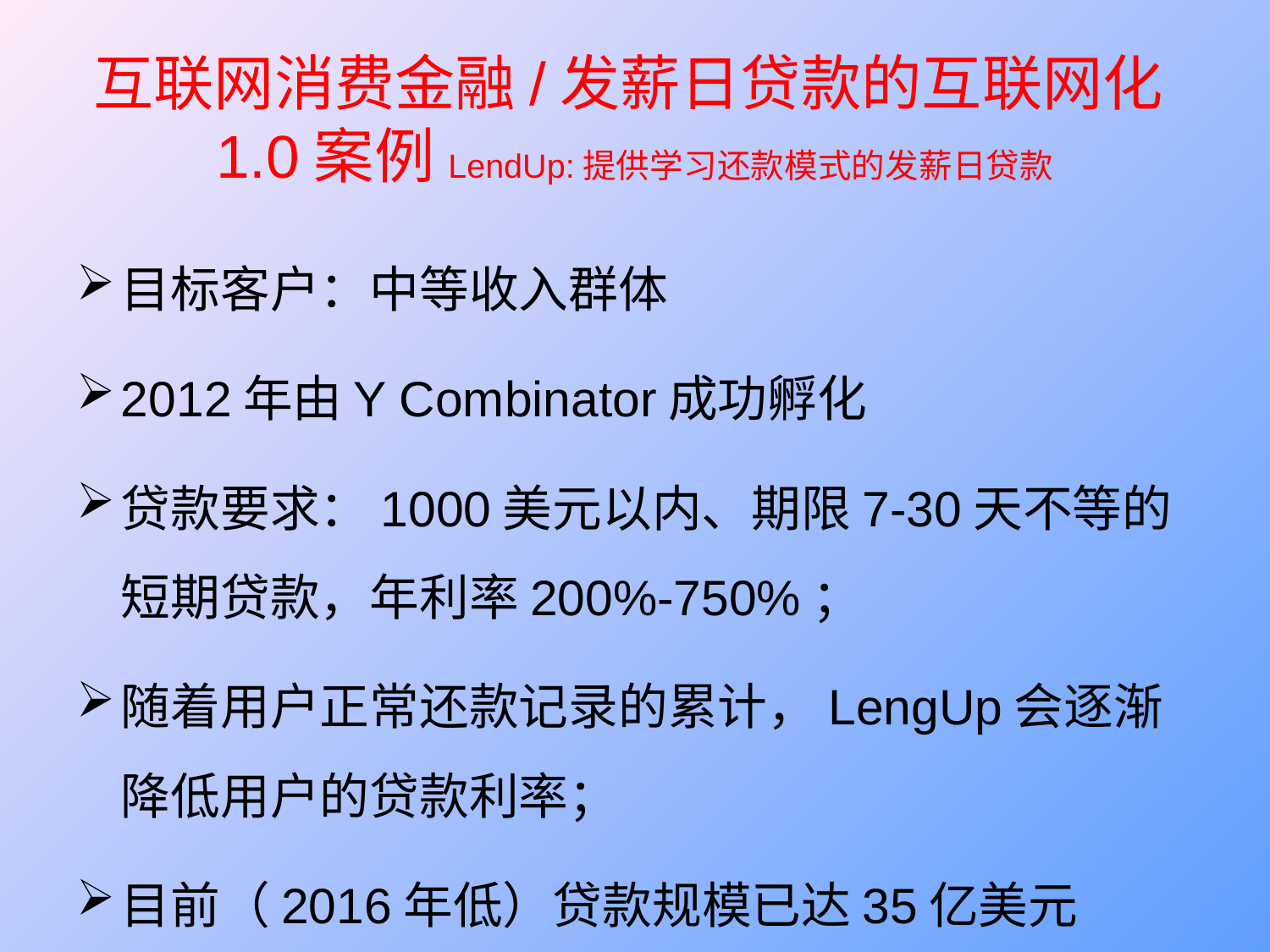

# 互联网消费金融/发薪日贷款的互联网化1.0案例LendUp:提供学习还款模式的发薪日贷款
目标客户：中等收入群体
2012年由Y Combinator成功孵化
贷款要求：1000美元以内、期限7-30天不等的短期贷款，年利率200%-750%；
随着用户正常还款记录的累计，LengUp会逐渐降低用户的贷款利率；
目前（2016年低）贷款规模已达35亿美元